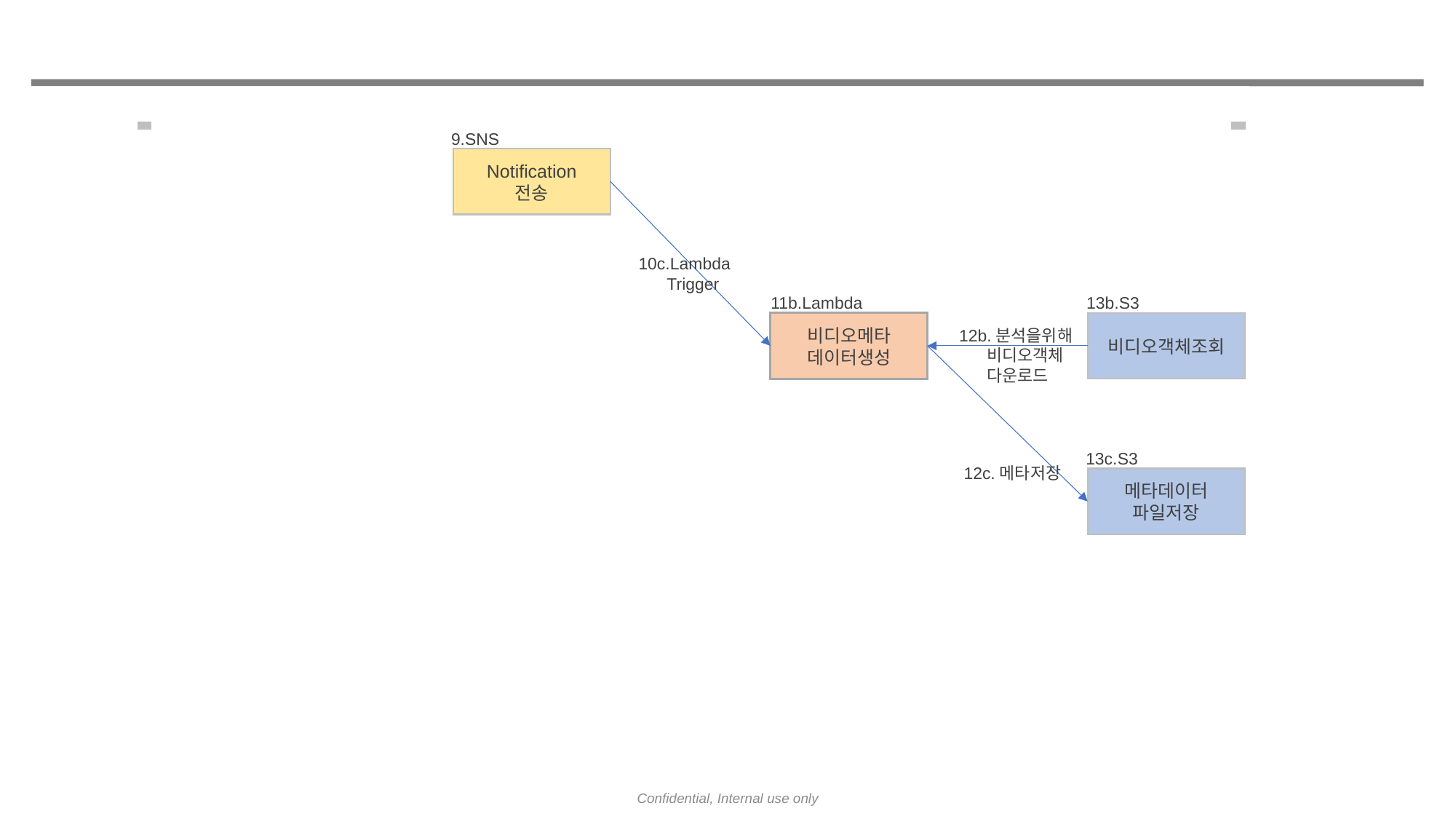

#

9.SNS
Notification
전송
10c.Lambda
      Trigger
11b.Lambda
13b.S3
비디오메타
데이터생성
비디오객체조회
12b.분석을위해
     비디오객체
     다운로드
13c.S3
12c.메타저장
메타데이터
파일저장
Confidential, Internal use only